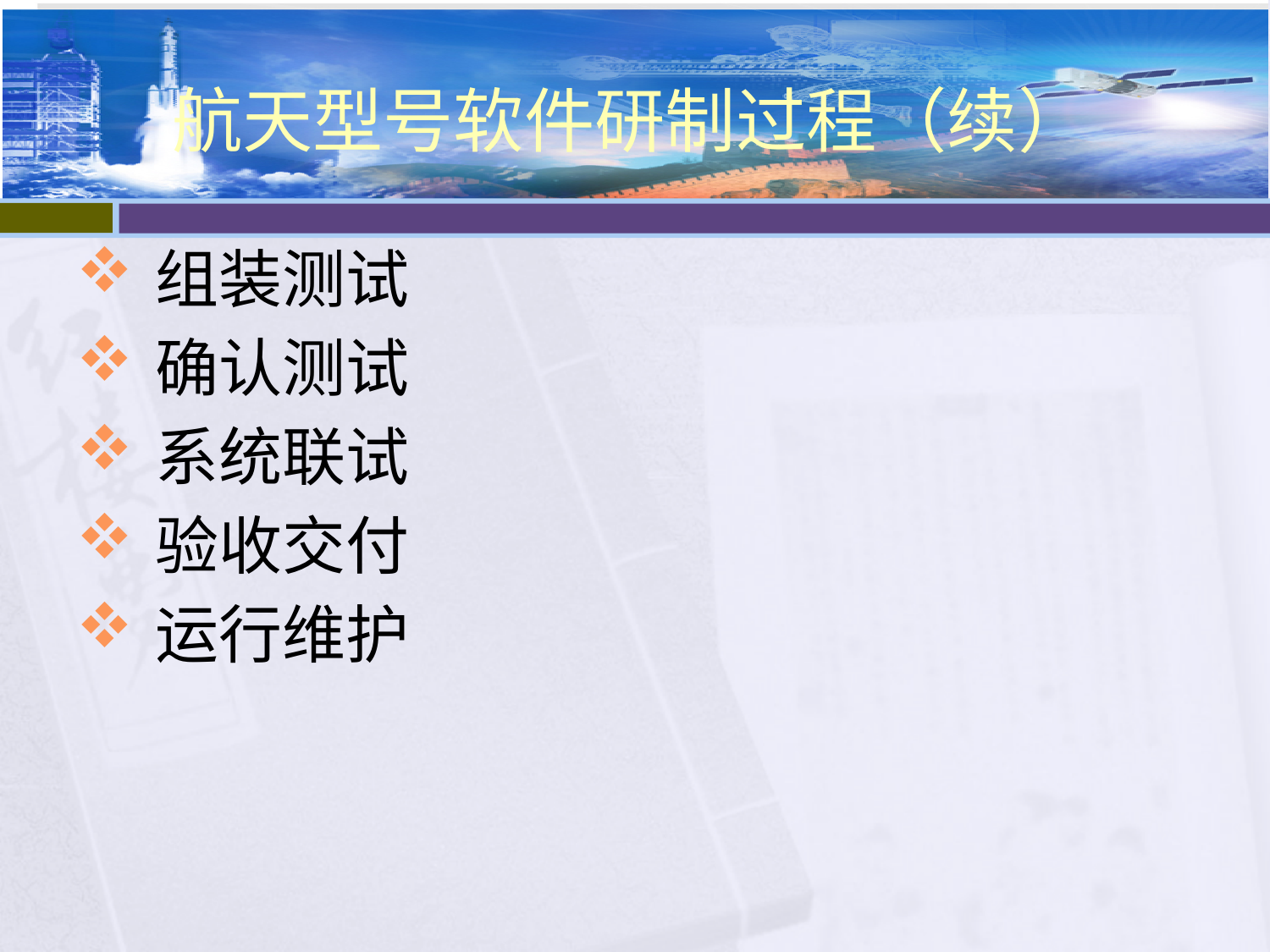

# 航天型号软件研制过程（续）

组装测试
确认测试
系统联试
验收交付
运行维护